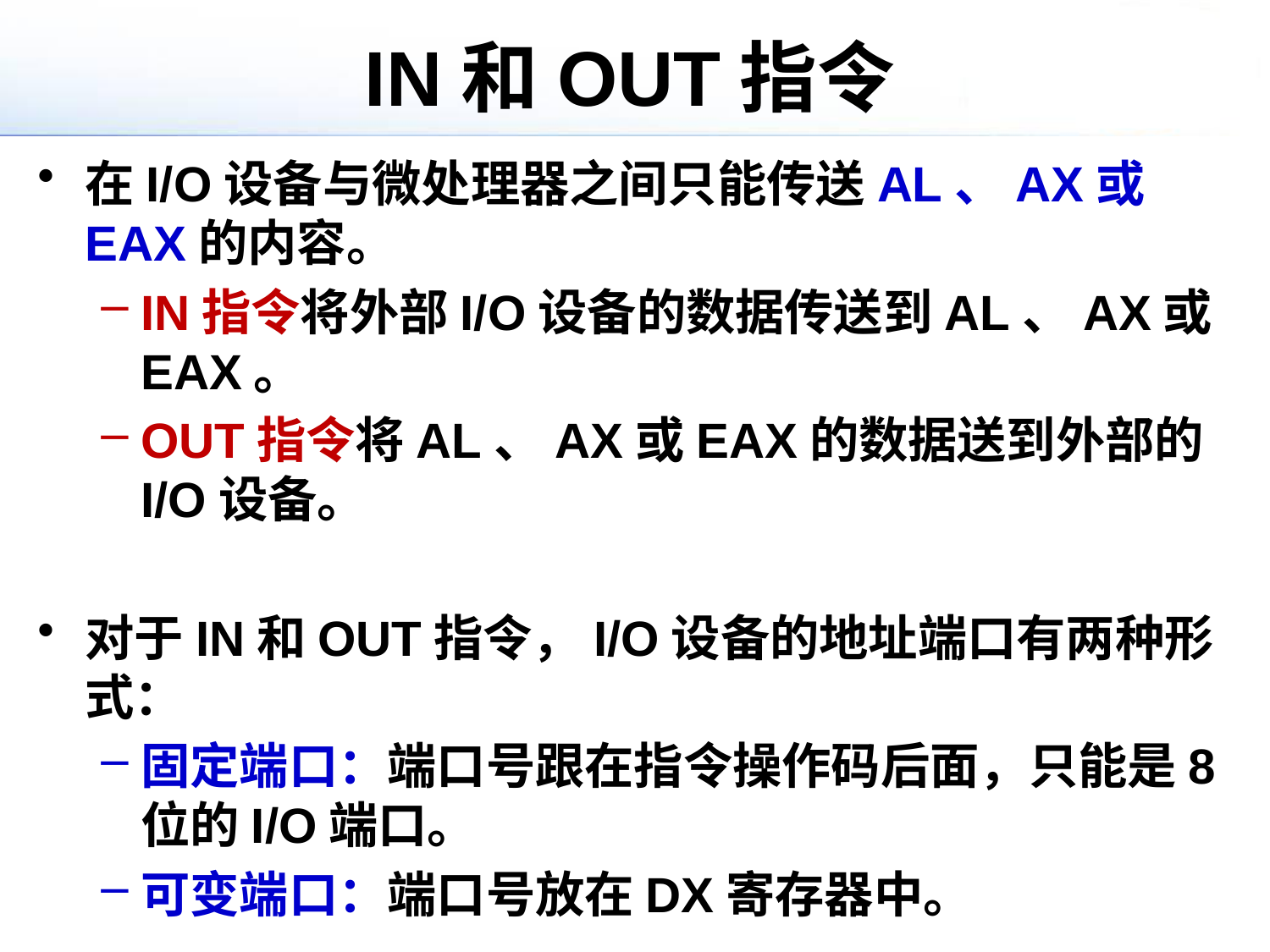

# IN和OUT指令
在I/O设备与微处理器之间只能传送AL、AX或EAX的内容。
IN指令将外部I/O设备的数据传送到AL、AX或EAX。
OUT指令将AL、AX或EAX的数据送到外部的I/O设备。

对于IN和OUT指令，I/O设备的地址端口有两种形式：
固定端口：端口号跟在指令操作码后面，只能是8位的I/O端口。
可变端口：端口号放在DX寄存器中。